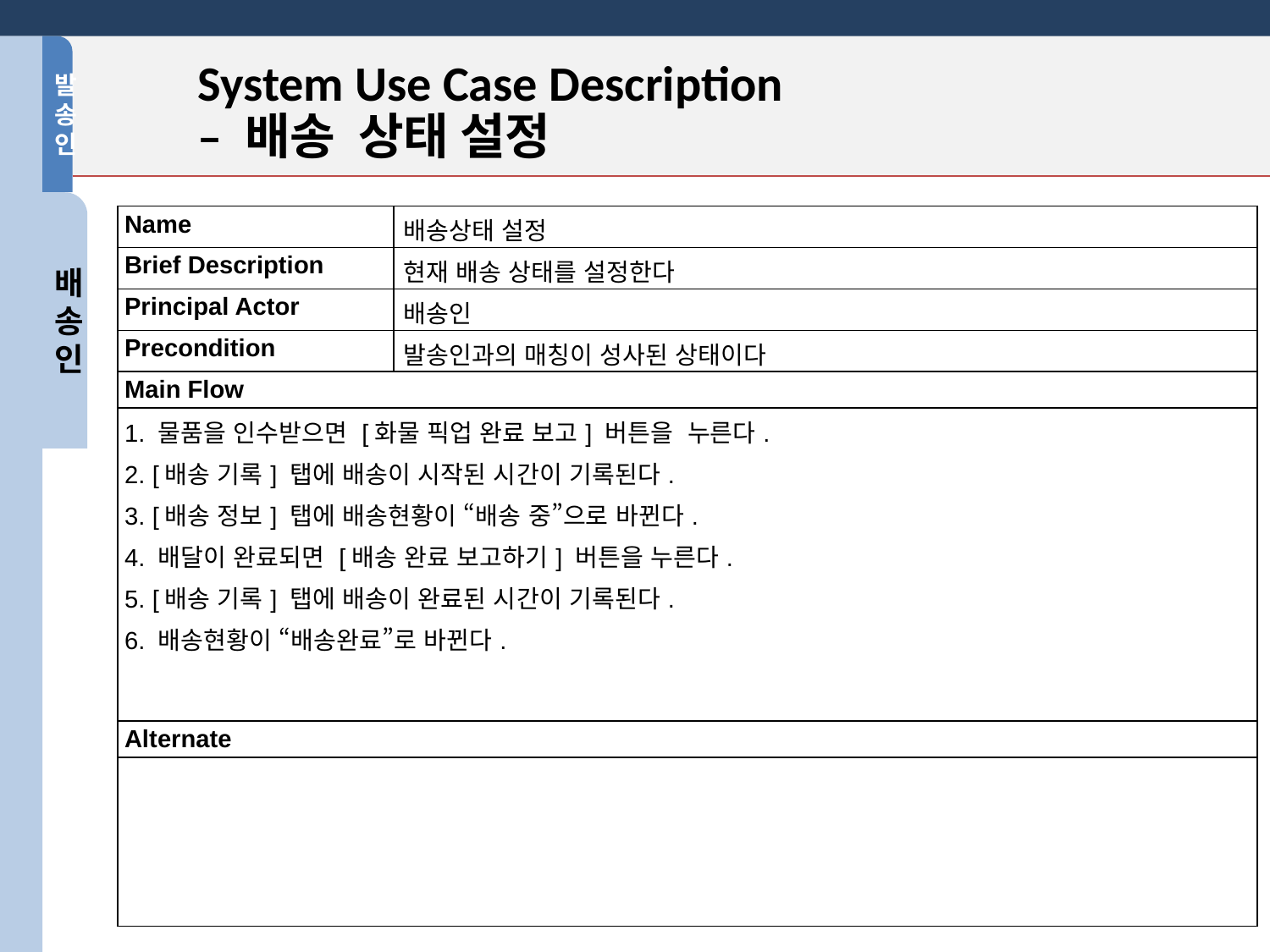

발송인
System Use Case Description
– 배송  상태 설정
배송인
| Name | 배송상태 설정 |
| --- | --- |
| Brief Description | 현재 배송 상태를 설정한다 |
| Principal Actor | 배송인 |
| Precondition | 발송인과의 매칭이 성사된 상태이다 |
| Main Flow |  |
| 1. 물품을 인수받으면 [화물 픽업 완료 보고] 버튼을 누른다. 2. [배송 기록] 탭에 배송이 시작된 시간이 기록된다. 3. [배송 정보] 탭에 배송현황이 “배송 중”으로 바뀐다. 4. 배달이 완료되면 [배송 완료 보고하기] 버튼을 누른다. 5. [배송 기록] 탭에 배송이 완료된 시간이 기록된다. 6. 배송현황이 “배송완료”로 바뀐다. |  |
| Alternate |  |
|  |  |